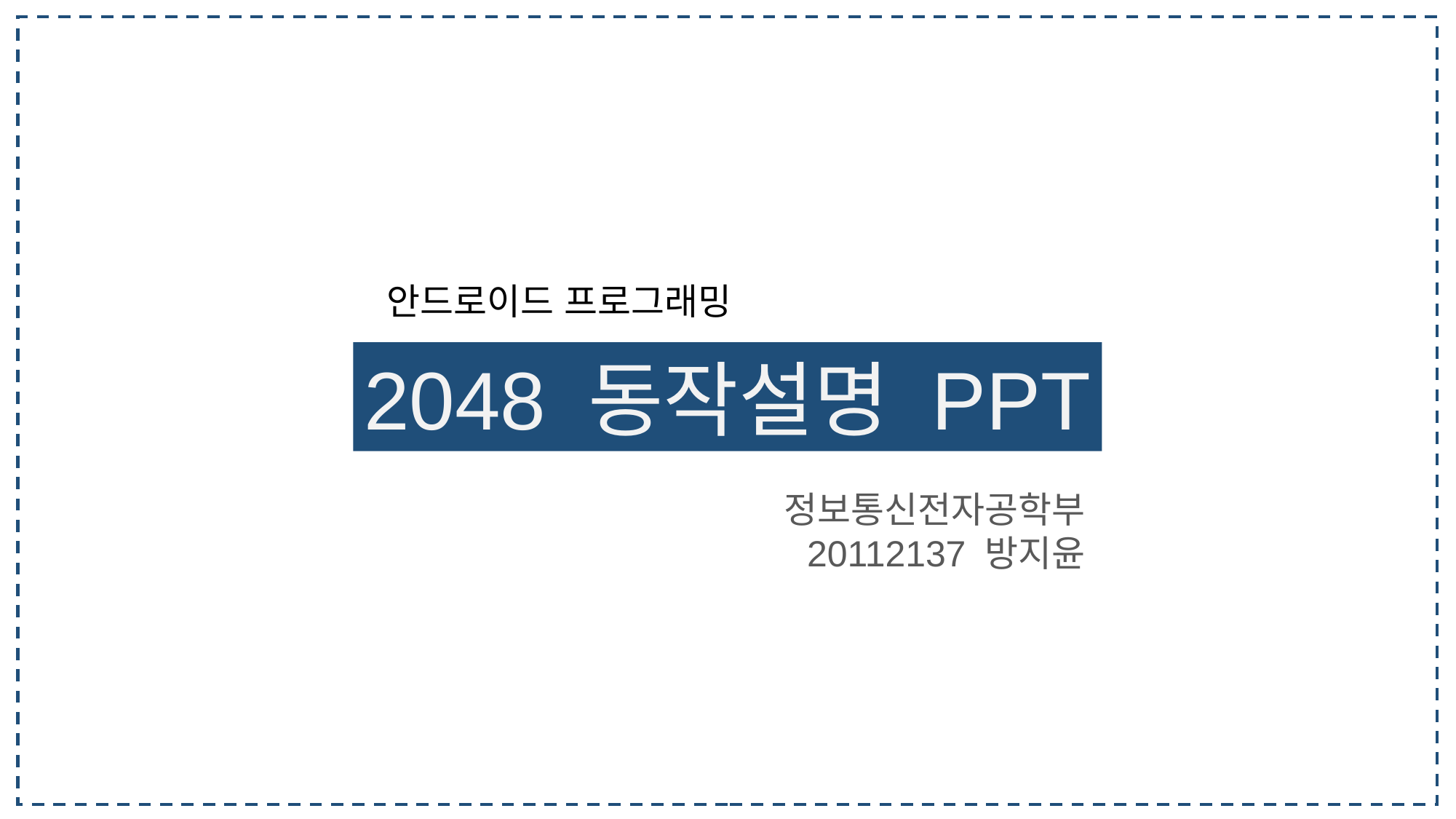

안드로이드 프로그래밍
2048 동작설명 PPT
정보통신전자공학부
20112137 방지윤